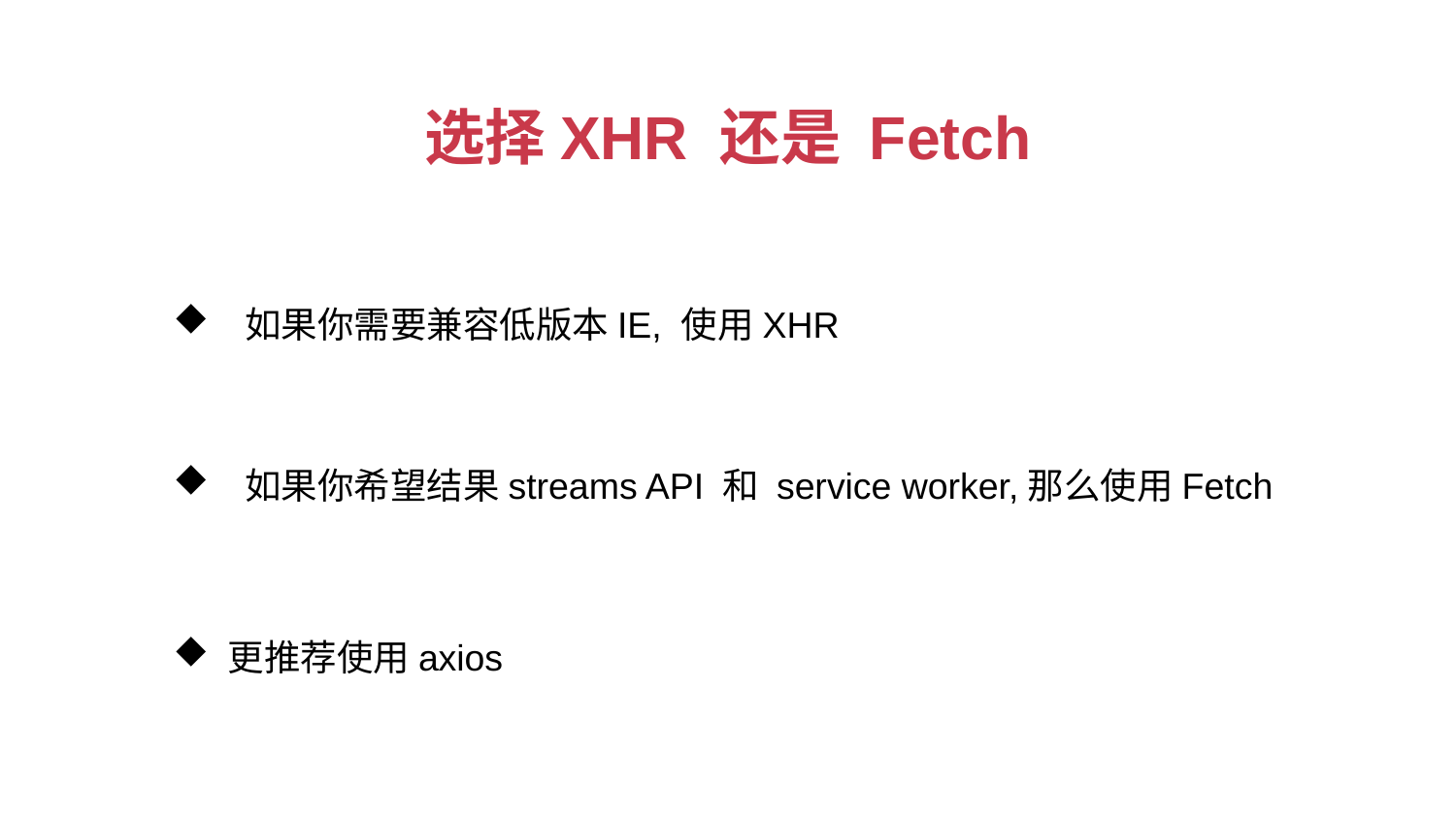

选择XHR 还是 Fetch
 如果你需要兼容低版本IE, 使用XHR
 如果你希望结果streams API 和 service worker,那么使用Fetch
更推荐使用axios